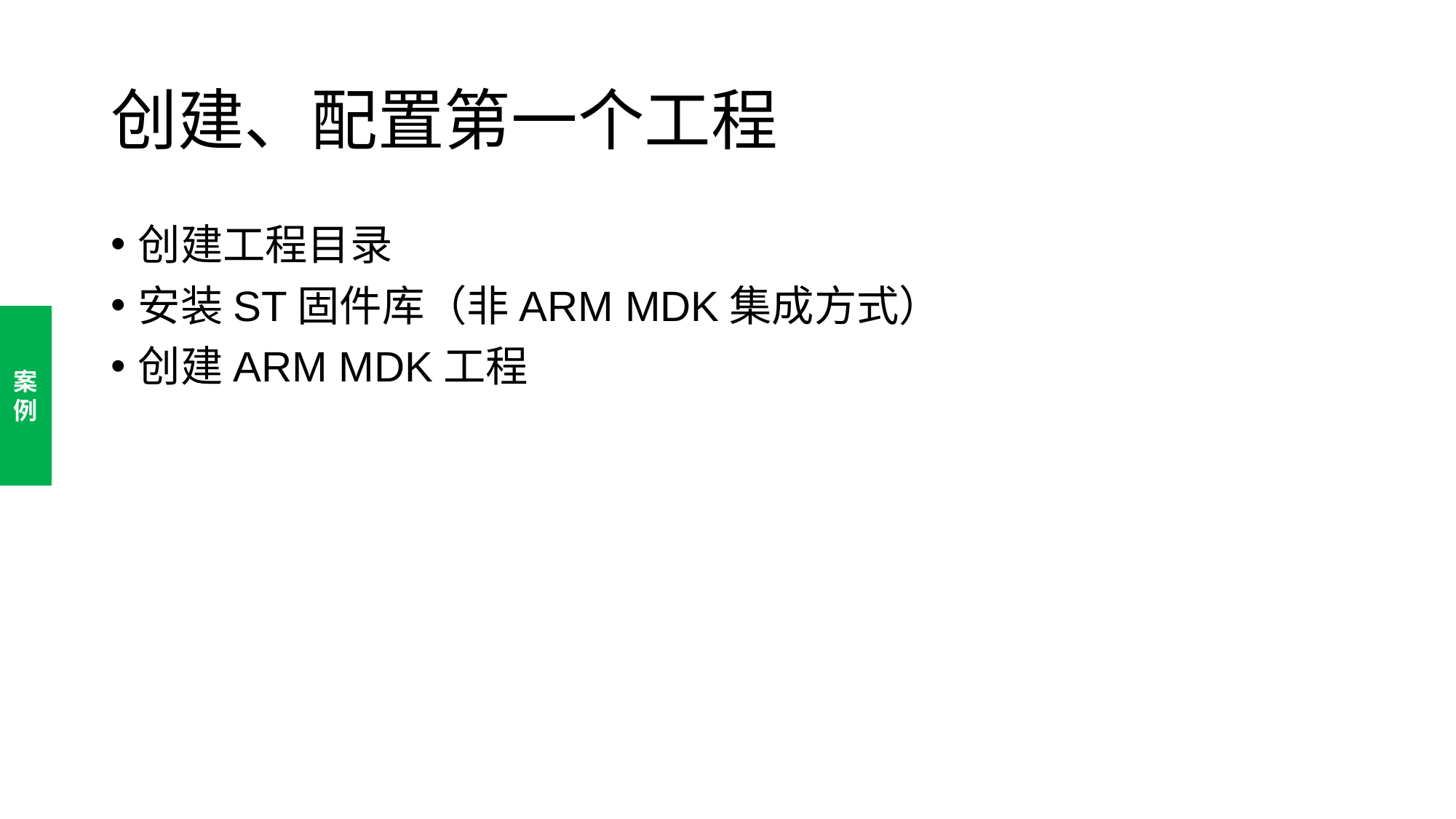

# 创建、配置第一个工程
创建工程目录
安装ST固件库（非ARM MDK集成方式）
创建ARM MDK工程